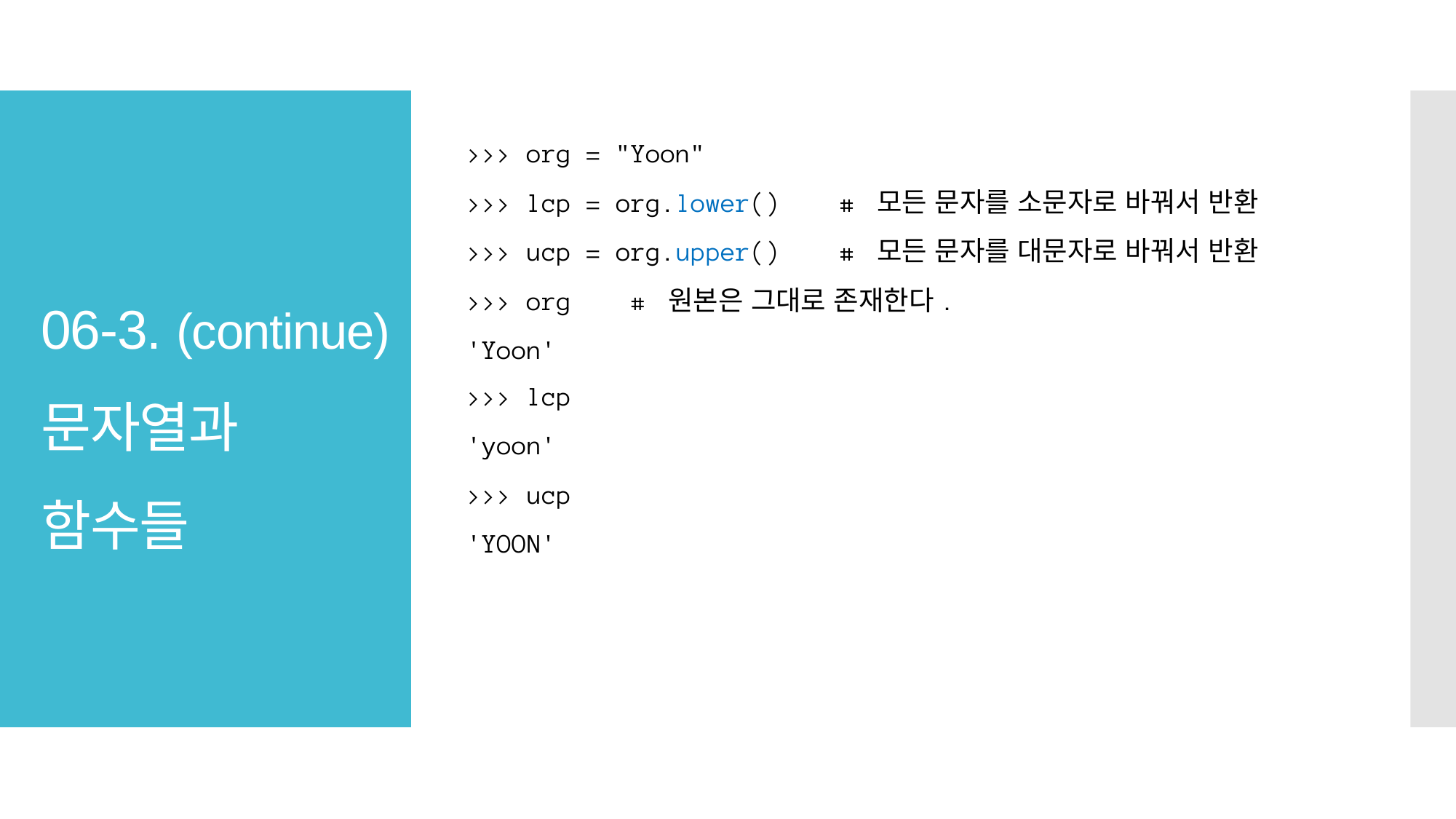

>>> org = "Yoon"
>>> lcp = org.lower()    # 모든 문자를 소문자로 바꿔서 반환
>>> ucp = org.upper()    # 모든 문자를 대문자로 바꿔서 반환
>>> org    # 원본은 그대로 존재한다.
'Yoon'
# 06-3. (continue) 문자열과 함수들
>>> lcp
'yoon'
>>> ucp
'YOON'